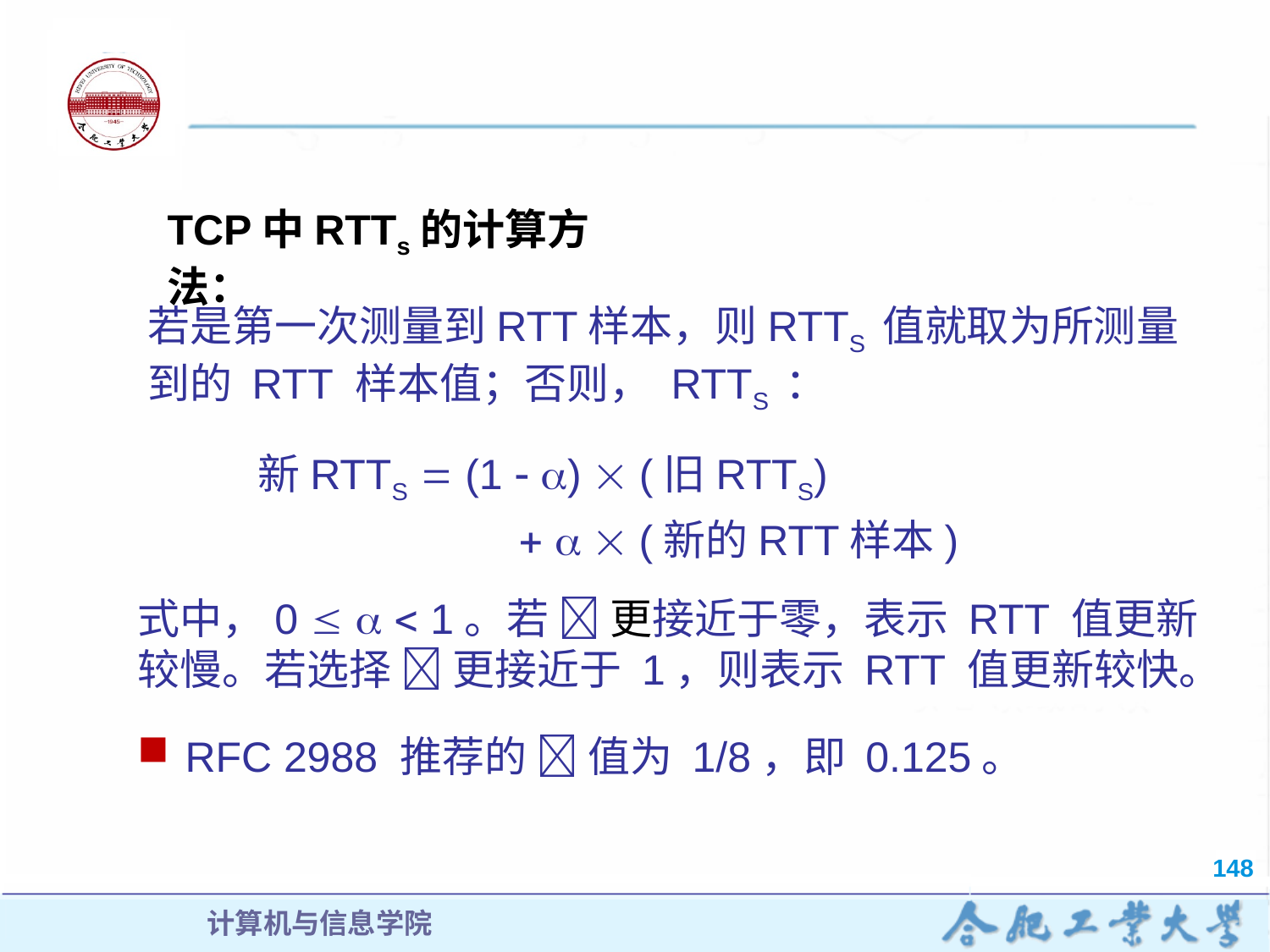

TCP中RTTs的计算方法：
若是第一次测量到RTT样本，则RTTS 值就取为所测量到的 RTT 样本值；否则， RTTS ：
新RTTS = (1 − α) × (旧RTTS)
                      + α × (新的RTT样本)
式中，0 ≤ α < 1。若 α 更接近于零，表示 RTT 值更新较慢。若选择 α 更接近于 1，则表示 RTT 值更新较快。
RFC 2988 推荐的 α 值为 1/8，即 0.125。